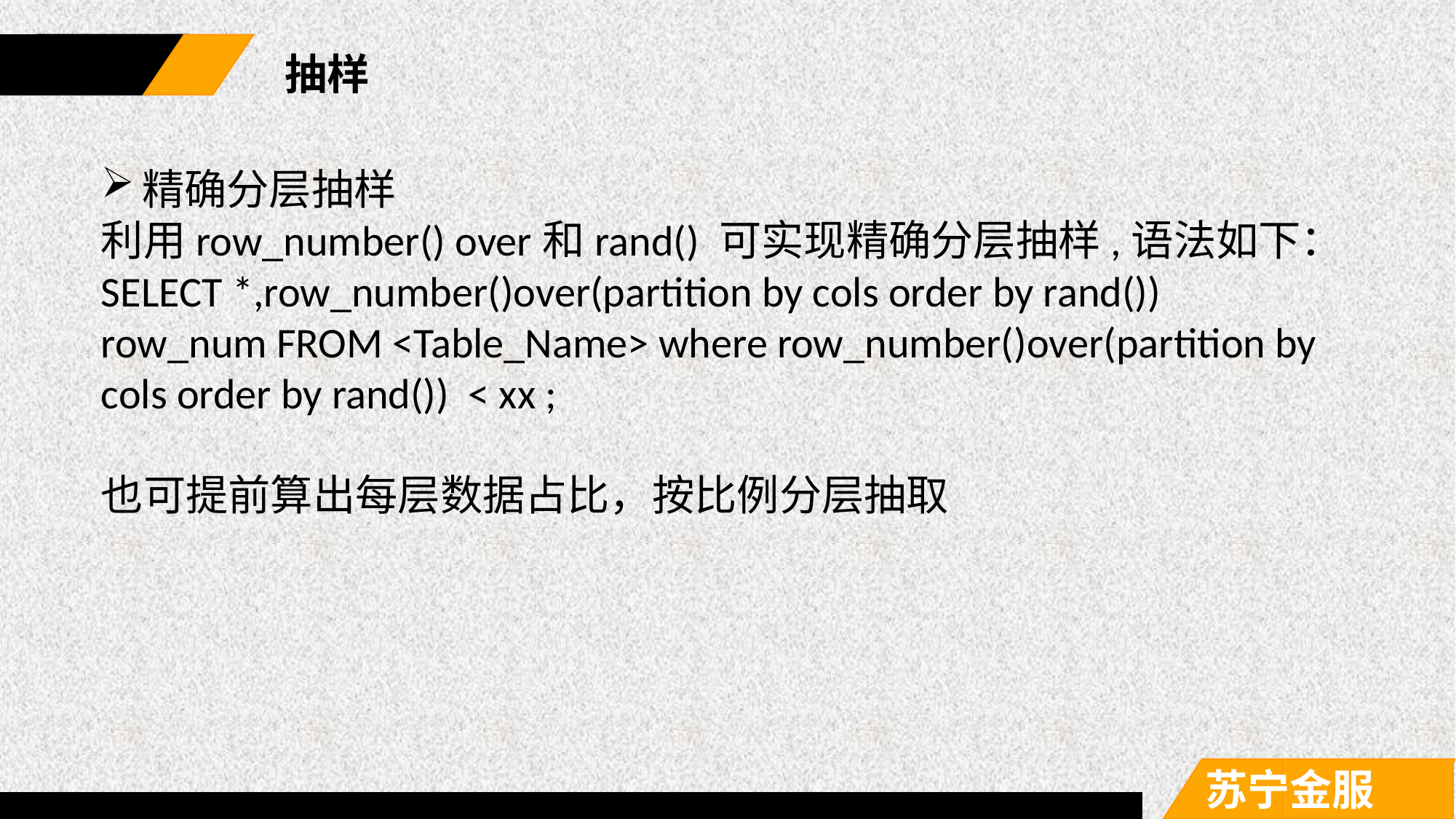

抽样
精确分层抽样
利用row_number() over和rand() 可实现精确分层抽样,语法如下：
SELECT *,row_number()over(partition by cols order by rand()) row_num FROM <Table_Name> where row_number()over(partition by cols order by rand())  < xx ;

也可提前算出每层数据占比，按比例分层抽取